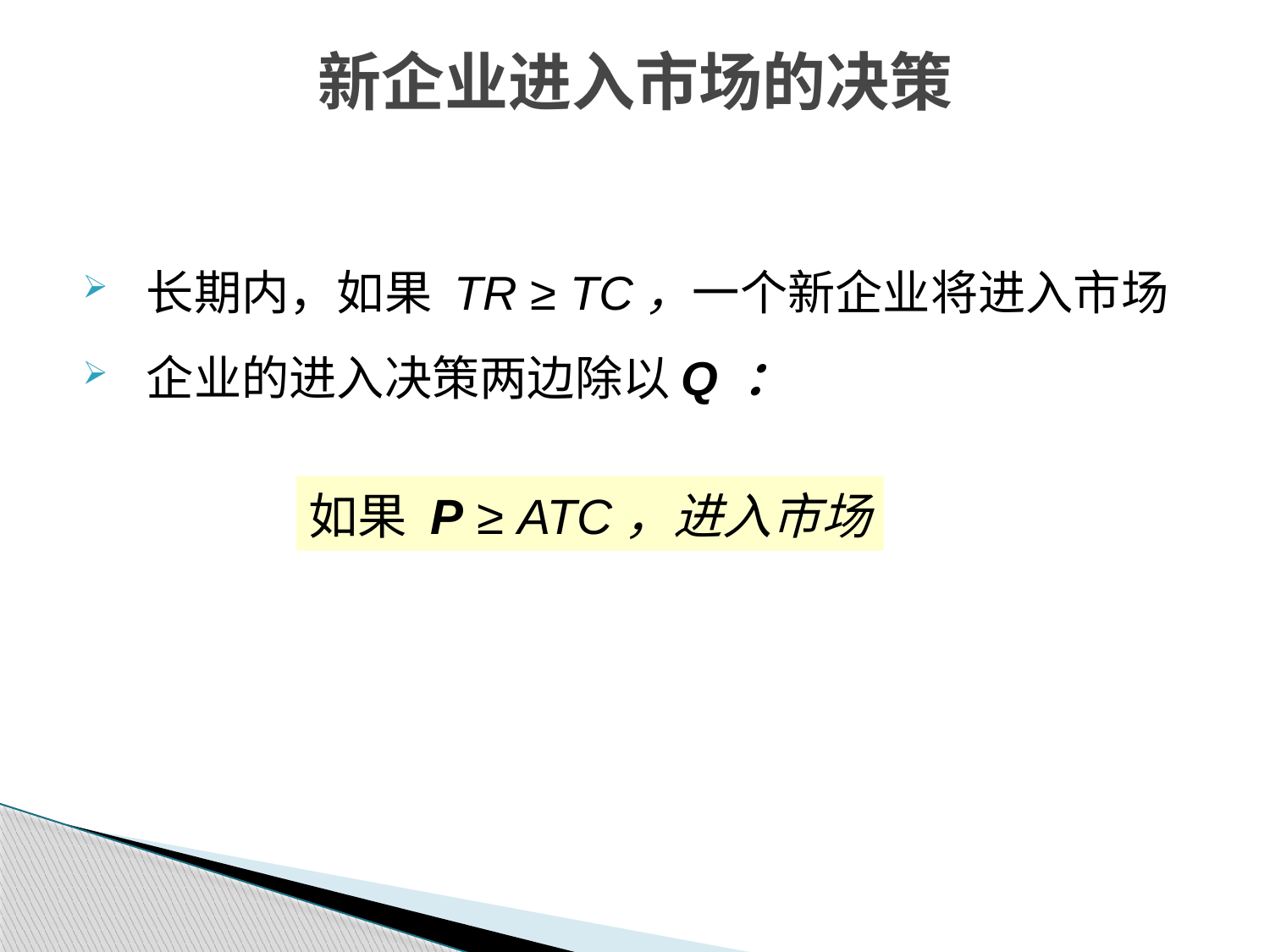

新企业进入市场的决策
长期内，如果 TR ≥ TC，一个新企业将进入市场
企业的进入决策两边除以Q ：
如果 P ≥ ATC，进入市场